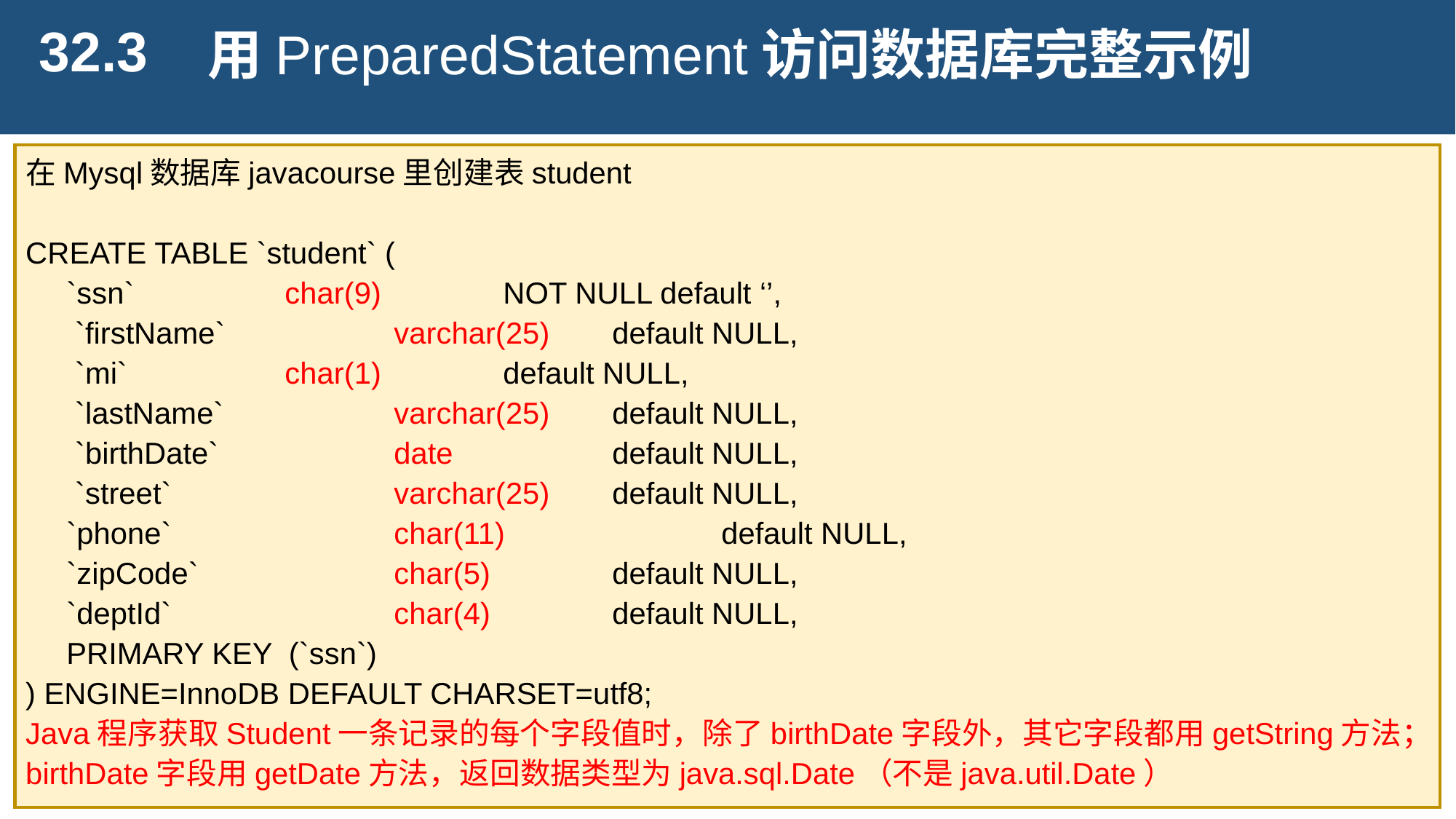

32.3
用PreparedStatement访问数据库完整示例
在Mysql数据库javacourse里创建表student

CREATE TABLE `student` (
  	`ssn` 		char(9) 		NOT NULL default ‘’,
 	 `firstName` 		varchar(25) 	default NULL,
 	 `mi` 		char(1) 		default NULL,
 	 `lastName`		varchar(25) 	default NULL,
 	 `birthDate` 		date 		default NULL,
 	 `street` 		varchar(25) 	default NULL,
  	`phone` 		char(11) 		default NULL,
  	`zipCode` 		char(5) 		default NULL,
  	`deptId` 		char(4) 		default NULL,
  	PRIMARY KEY  (`ssn`)
) ENGINE=InnoDB DEFAULT CHARSET=utf8;
Java程序获取Student一条记录的每个字段值时，除了birthDate字段外，其它字段都用getString方法；
birthDate字段用getDate方法，返回数据类型为java.sql.Date（不是java.util.Date）